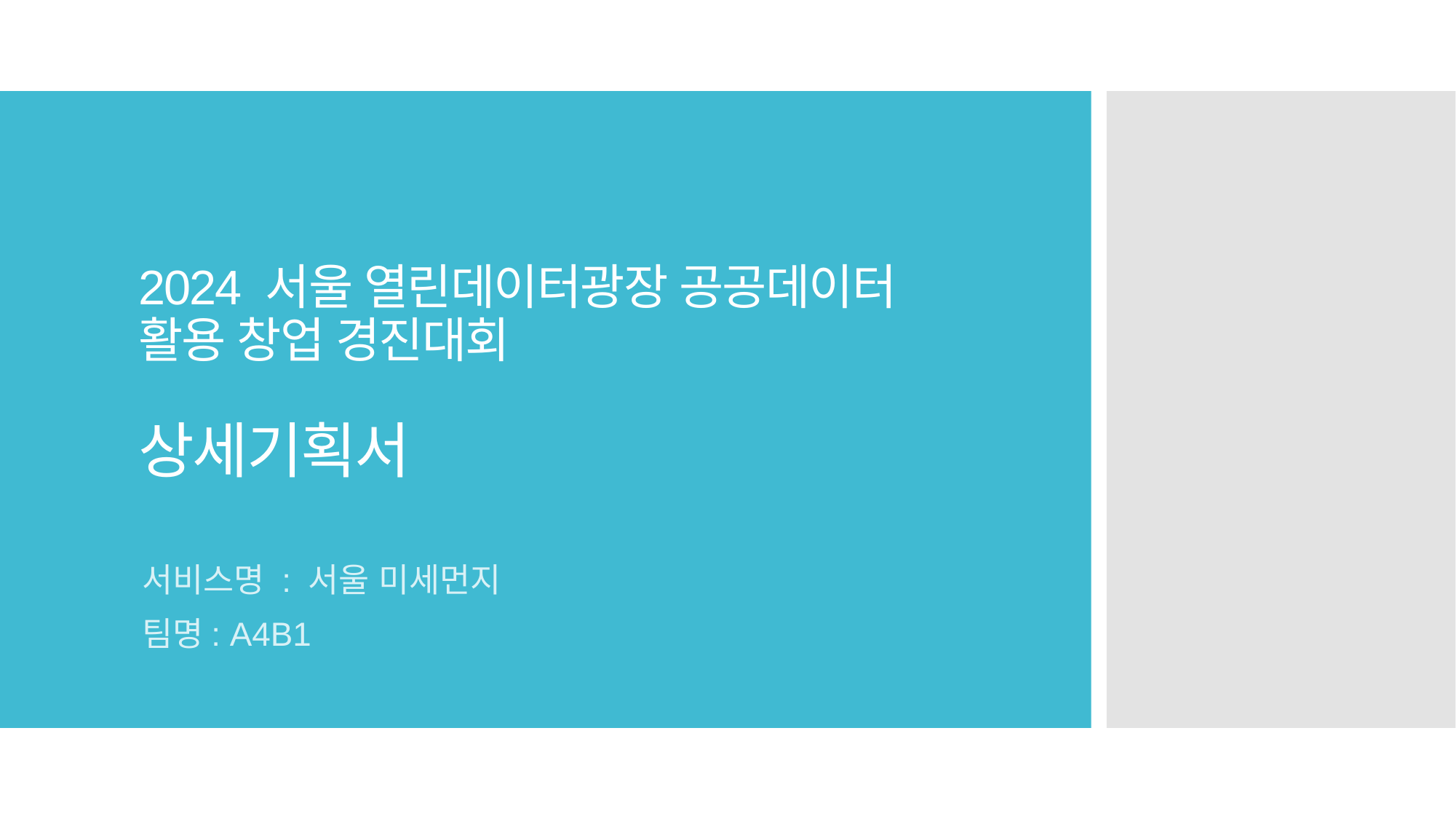

# 2024 서울 열린데이터광장 공공데이터 활용 창업 경진대회 상세기획서
서비스명 : 서울 미세먼지
팀명: A4B1